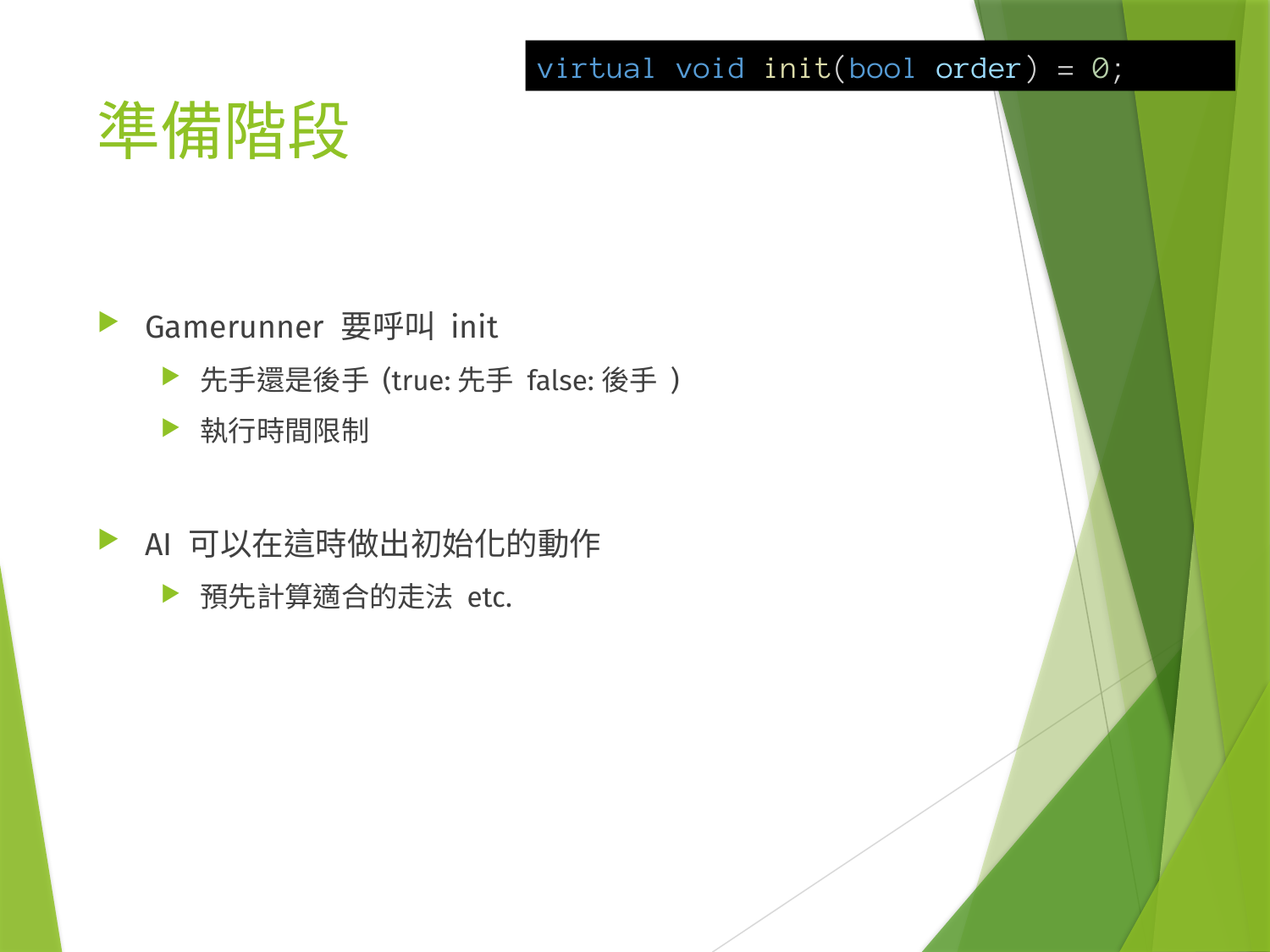

virtual void init(bool order) = 0;
# 準備階段
Gamerunner 要呼叫 init
先手還是後手 (true:先手 false:後手 )
執行時間限制

AI 可以在這時做出初始化的動作
預先計算適合的走法 etc.